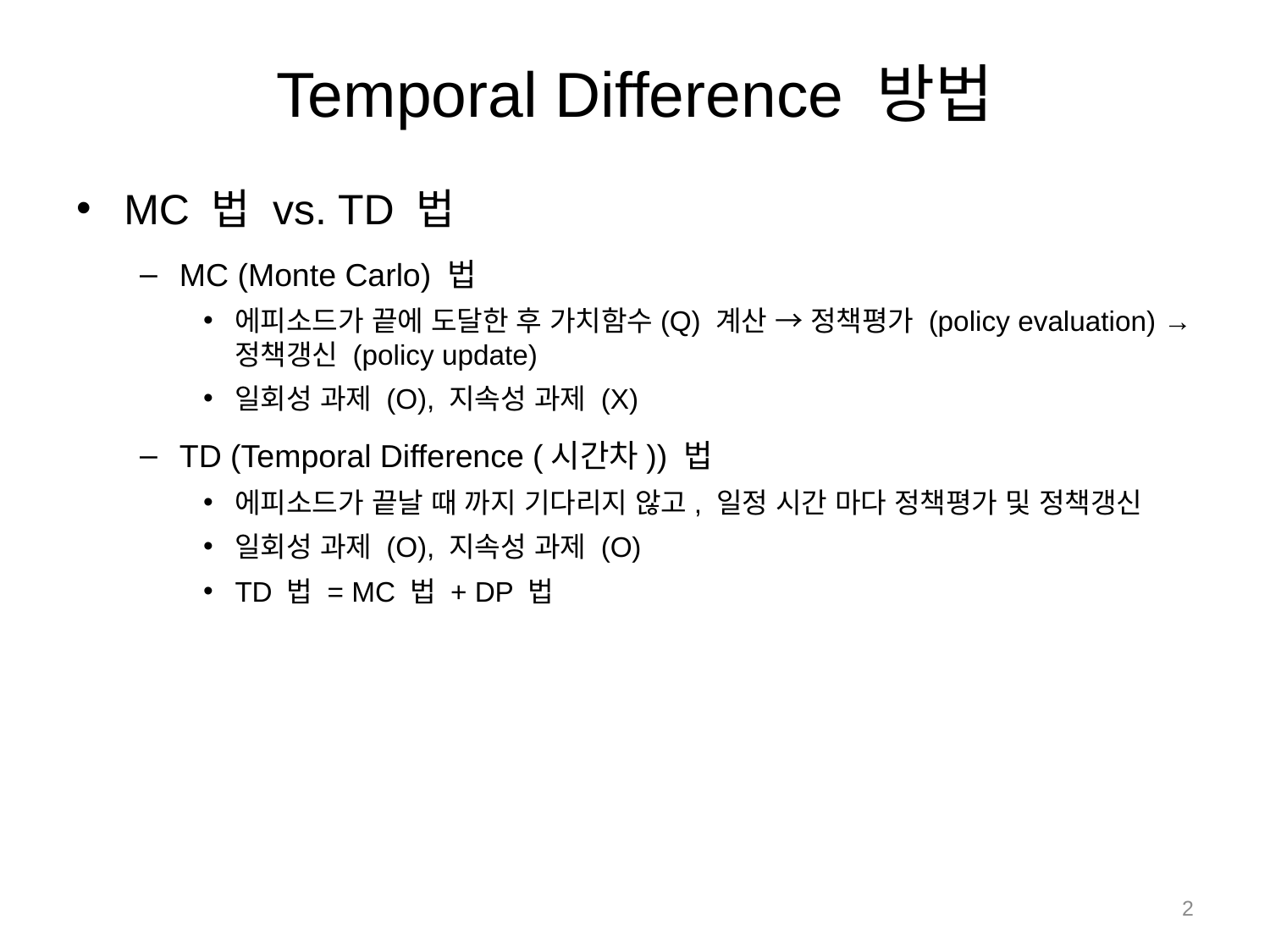

# Temporal Difference 방법
MC 법 vs. TD 법
MC (Monte Carlo) 법
에피소드가 끝에 도달한 후 가치함수(Q) 계산 → 정책평가 (policy evaluation) → 정책갱신 (policy update)
일회성 과제 (O), 지속성 과제 (X)
TD (Temporal Difference (시간차)) 법
에피소드가 끝날 때 까지 기다리지 않고, 일정 시간 마다 정책평가 및 정책갱신
일회성 과제 (O), 지속성 과제 (O)
TD 법 = MC 법 + DP 법

2